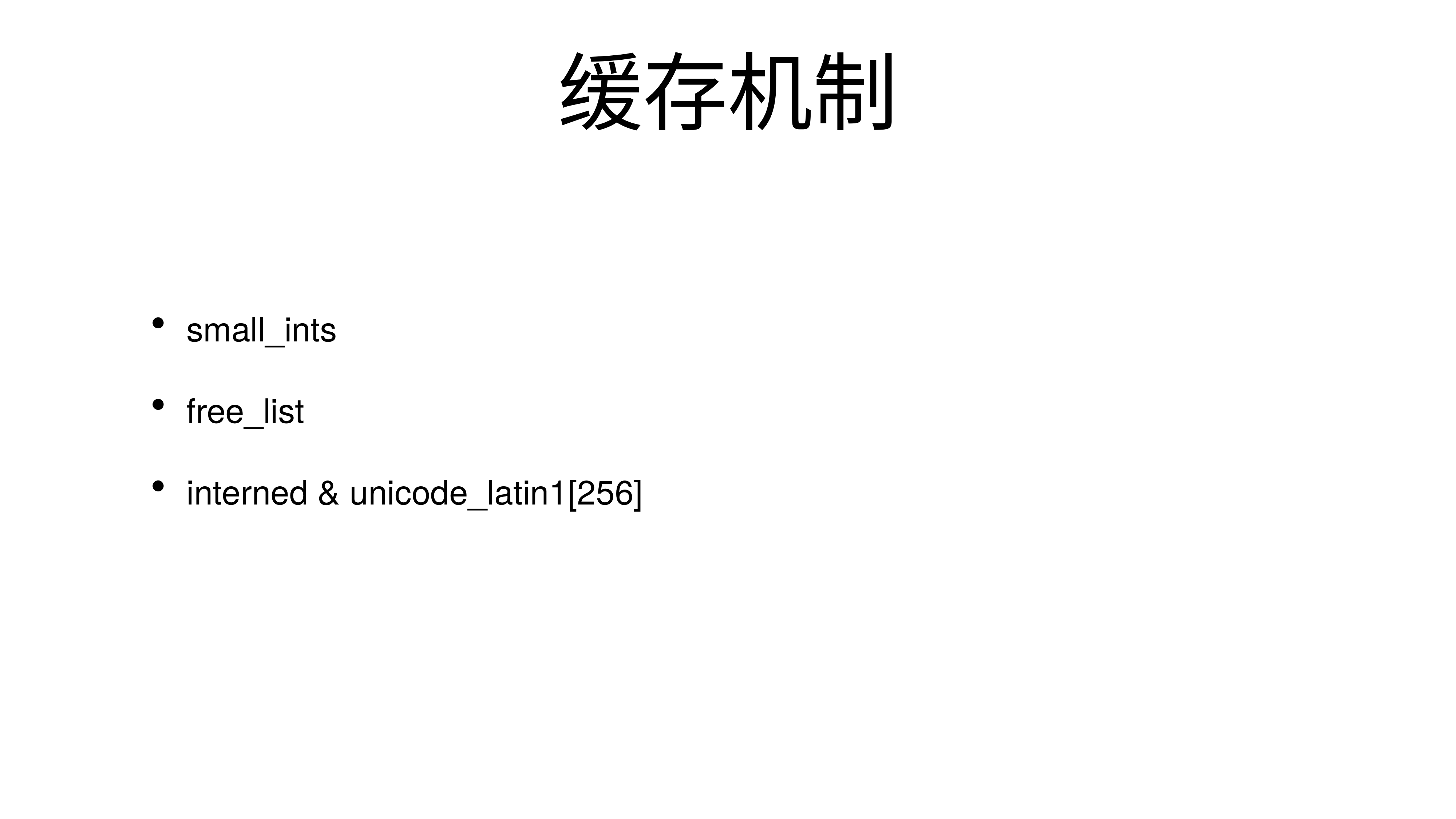

# 缓存机制
small_ints
free_list
interned & unicode_latin1[256]